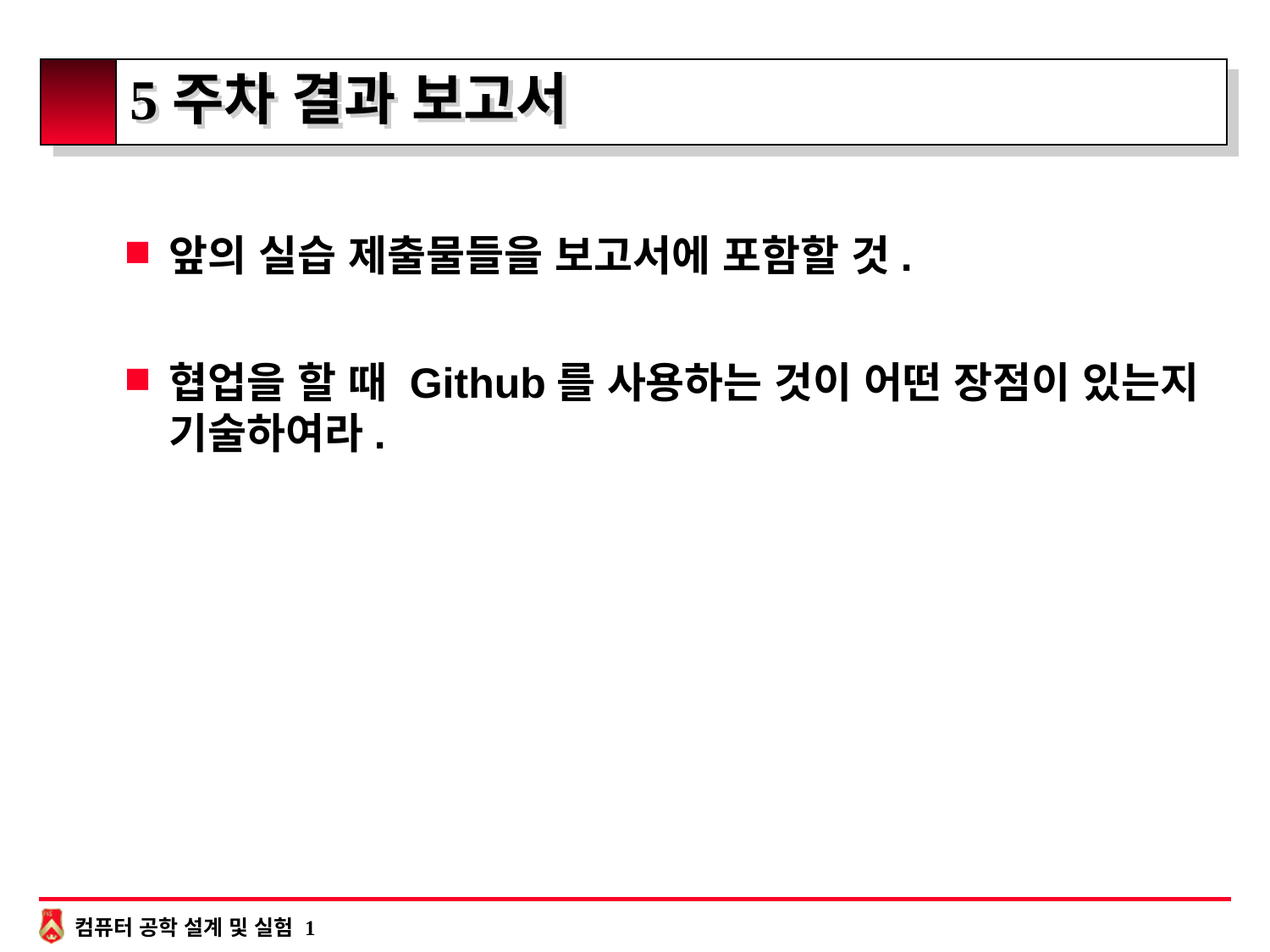

# 5주차 결과 보고서

앞의 실습 제출물들을 보고서에 포함할 것.

협업을 할 때 Github를 사용하는 것이 어떤 장점이 있는지 기술하여라.